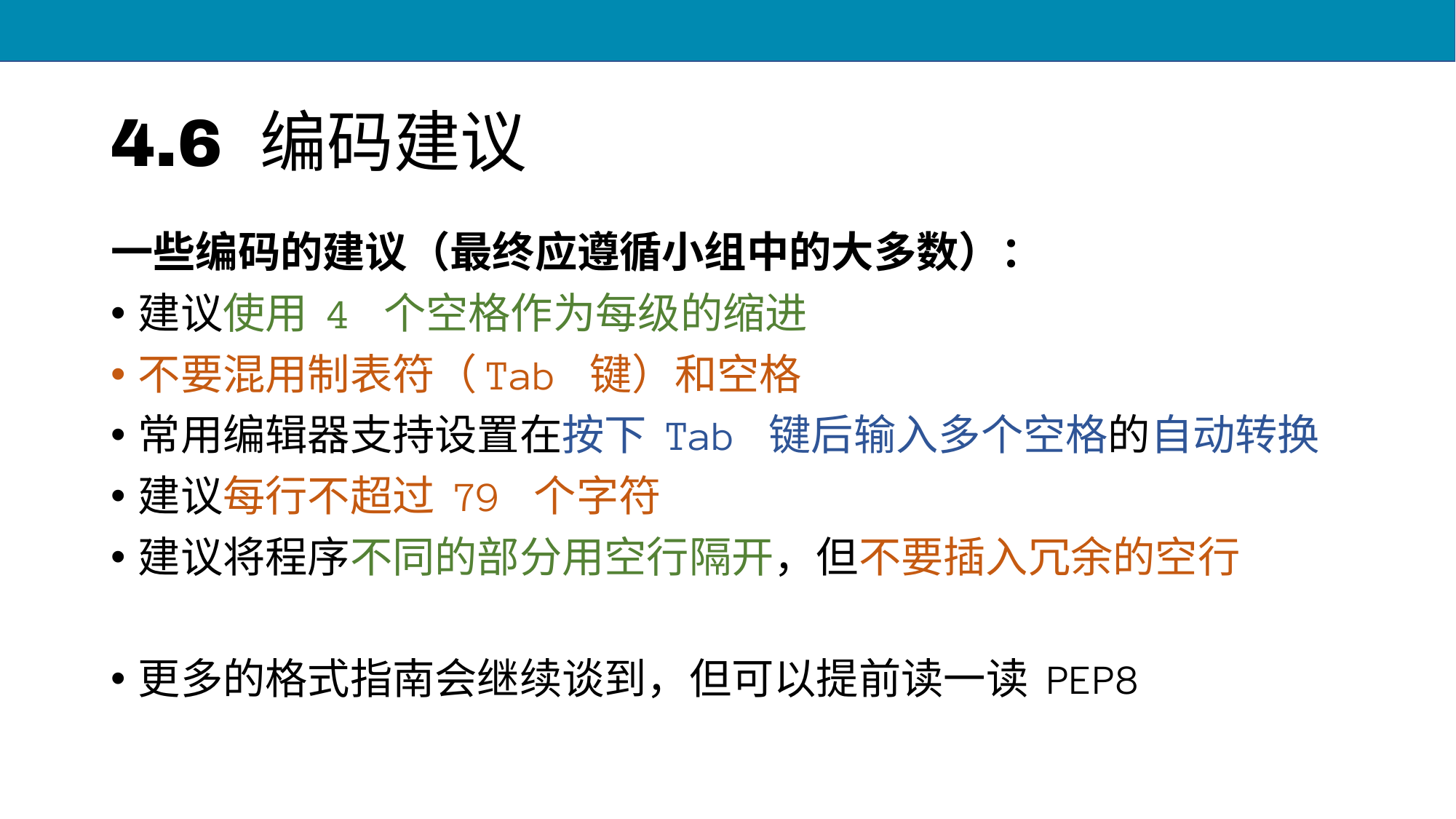

# 4.6 编码建议
一些编码的建议（最终应遵循小组中的大多数）：
建议使用 4 个空格作为每级的缩进
不要混用制表符（Tab 键）和空格
常用编辑器支持设置在按下 Tab 键后输入多个空格的自动转换
建议每行不超过 79 个字符
建议将程序不同的部分用空行隔开，但不要插入冗余的空行

更多的格式指南会继续谈到，但可以提前读一读 PEP8